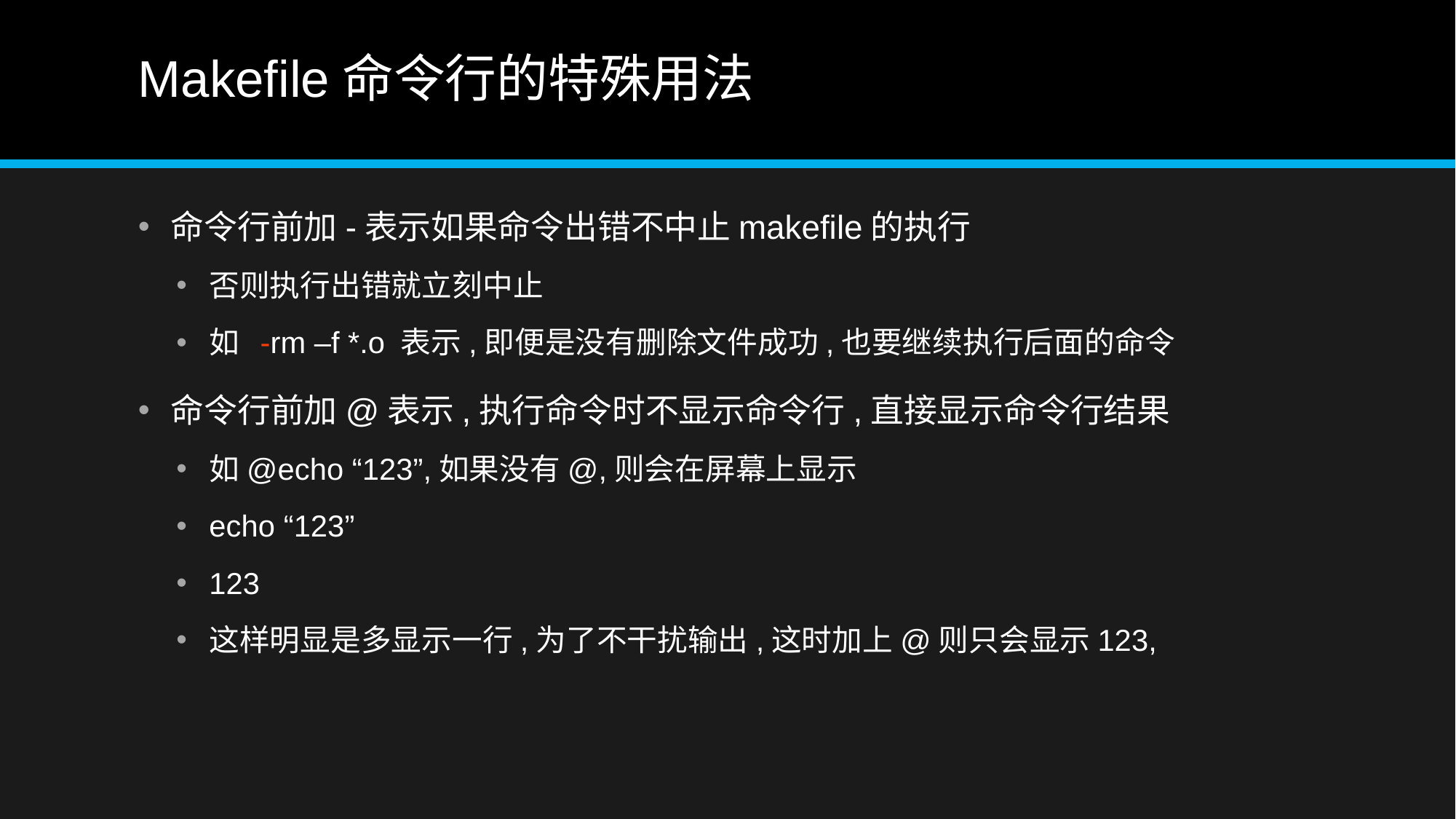

# Makefile命令行的特殊用法
命令行前加-表示如果命令出错不中止makefile的执行
否则执行出错就立刻中止
如  -rm –f *.o 表示,即便是没有删除文件成功,也要继续执行后面的命令
命令行前加@表示,执行命令时不显示命令行,直接显示命令行结果
如@echo “123”,如果没有@,则会在屏幕上显示
echo “123”
123
这样明显是多显示一行,为了不干扰输出,这时加上@则只会显示123,